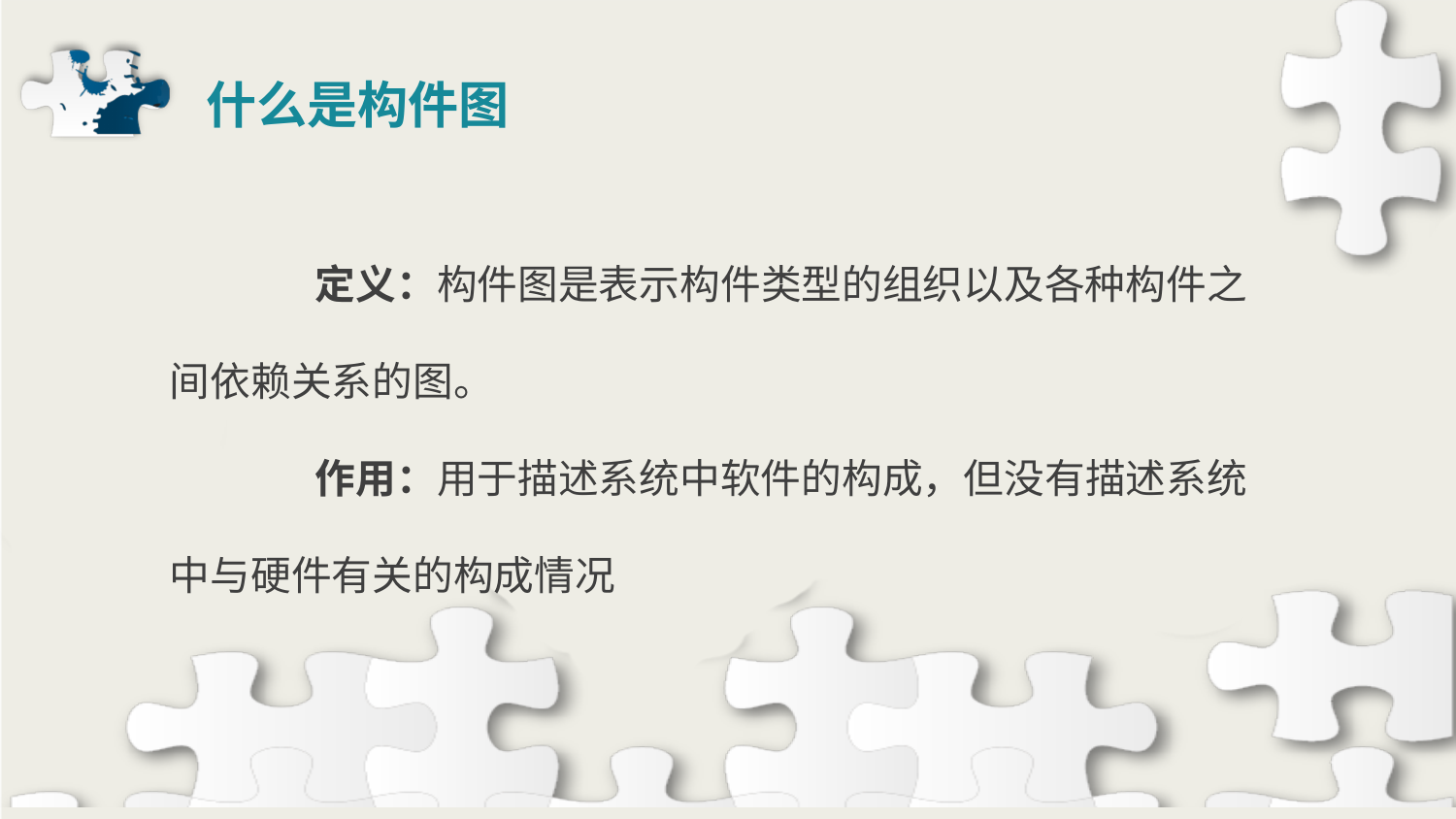

什么是构件图
	定义：构件图是表示构件类型的组织以及各种构件之间依赖关系的图。
	作用：用于描述系统中软件的构成，但没有描述系统中与硬件有关的构成情况
延时符